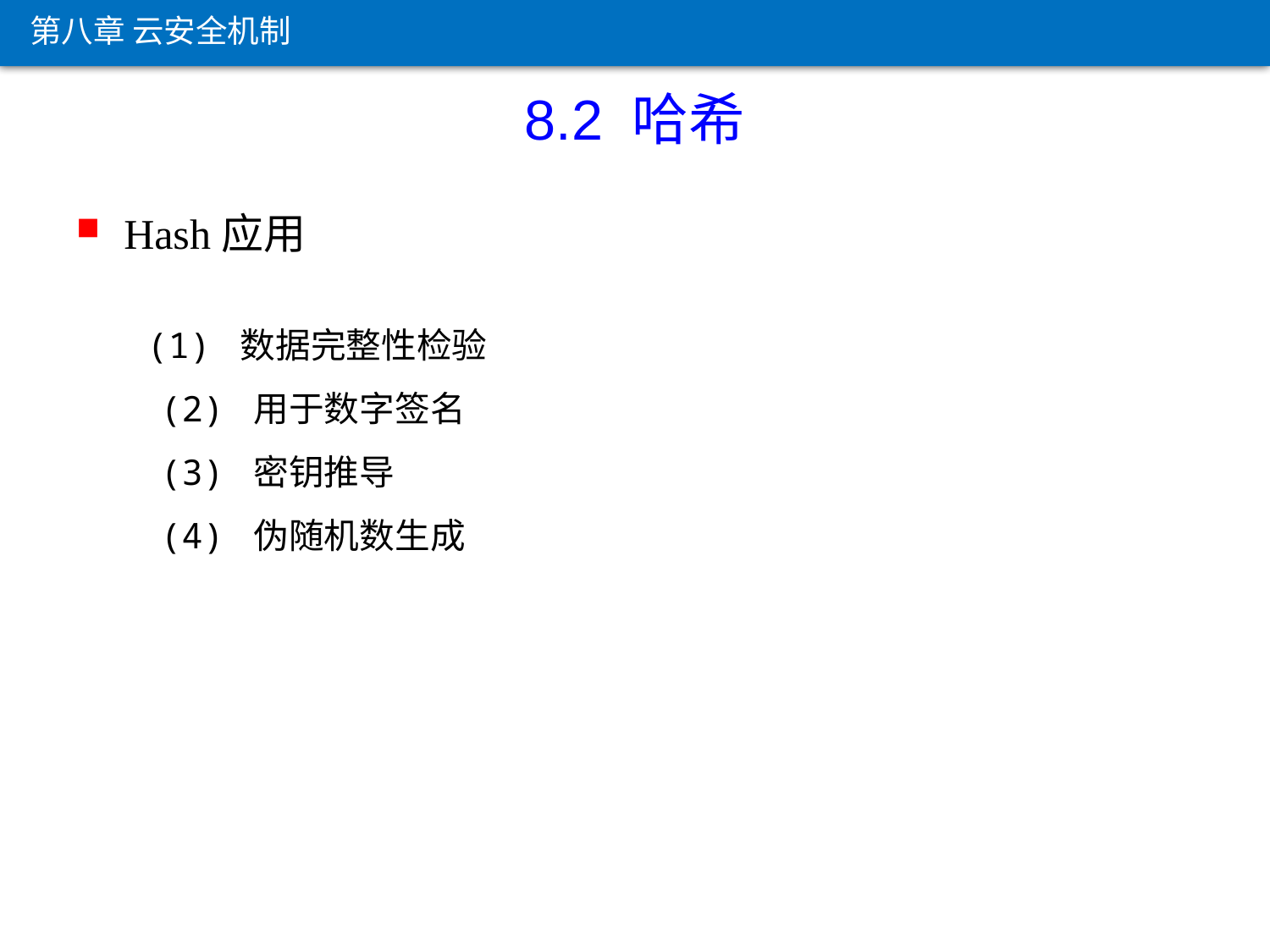

第八章 云安全机制
8.2 哈希
Hash应用

        (1) 数据完整性检验
    (2) 用于数字签名
    (3) 密钥推导
    (4) 伪随机数生成